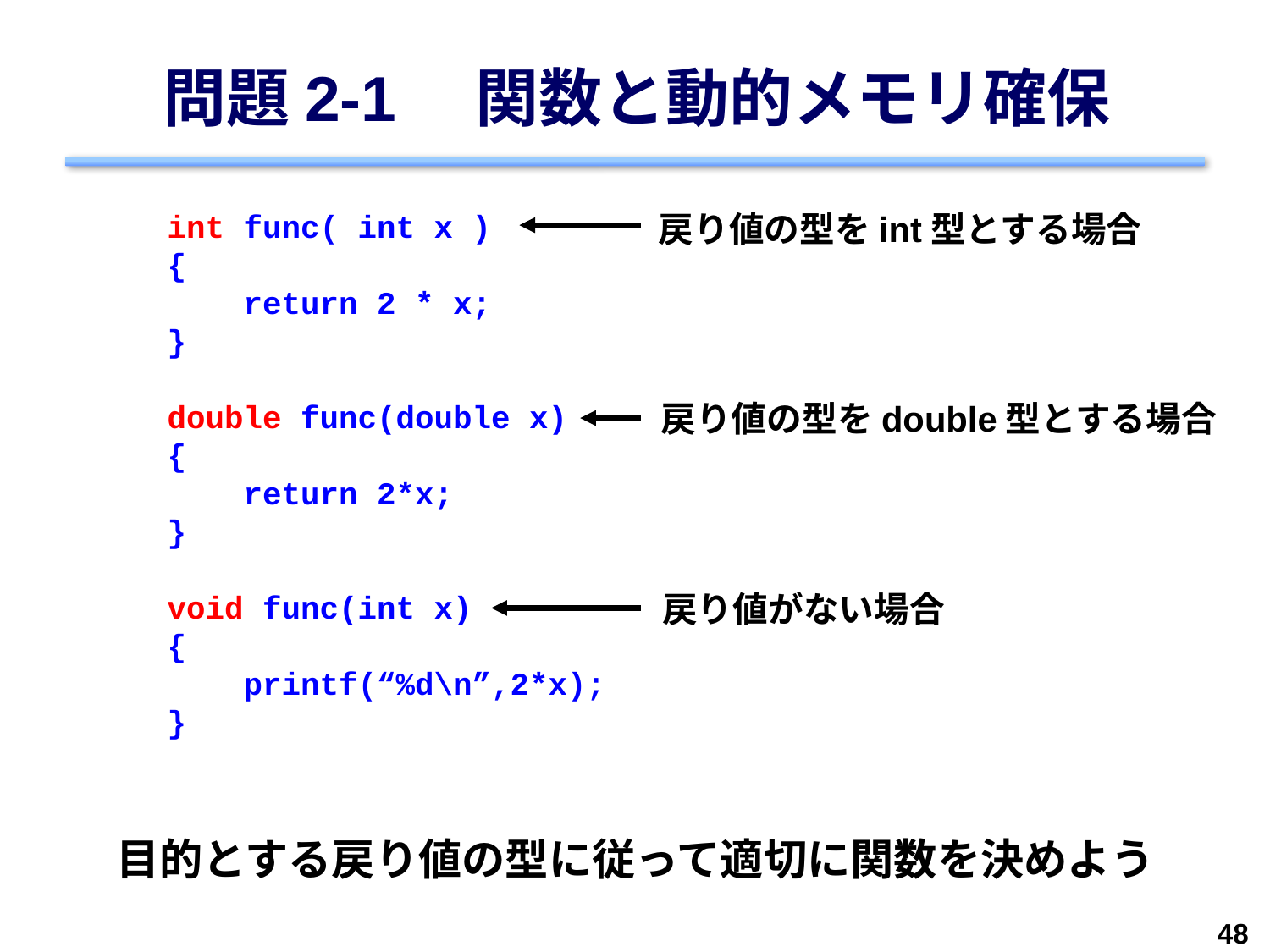

# 問題2-1　関数と動的メモリ確保
int func( int x )
{
    return 2 * x;
}

double func(double x)
{
    return 2*x;
}

void func(int x)
{
    printf(“%d\n”,2*x);
}
戻り値の型をint型とする場合
戻り値の型をdouble型とする場合
戻り値がない場合
目的とする戻り値の型に従って適切に関数を決めよう
48